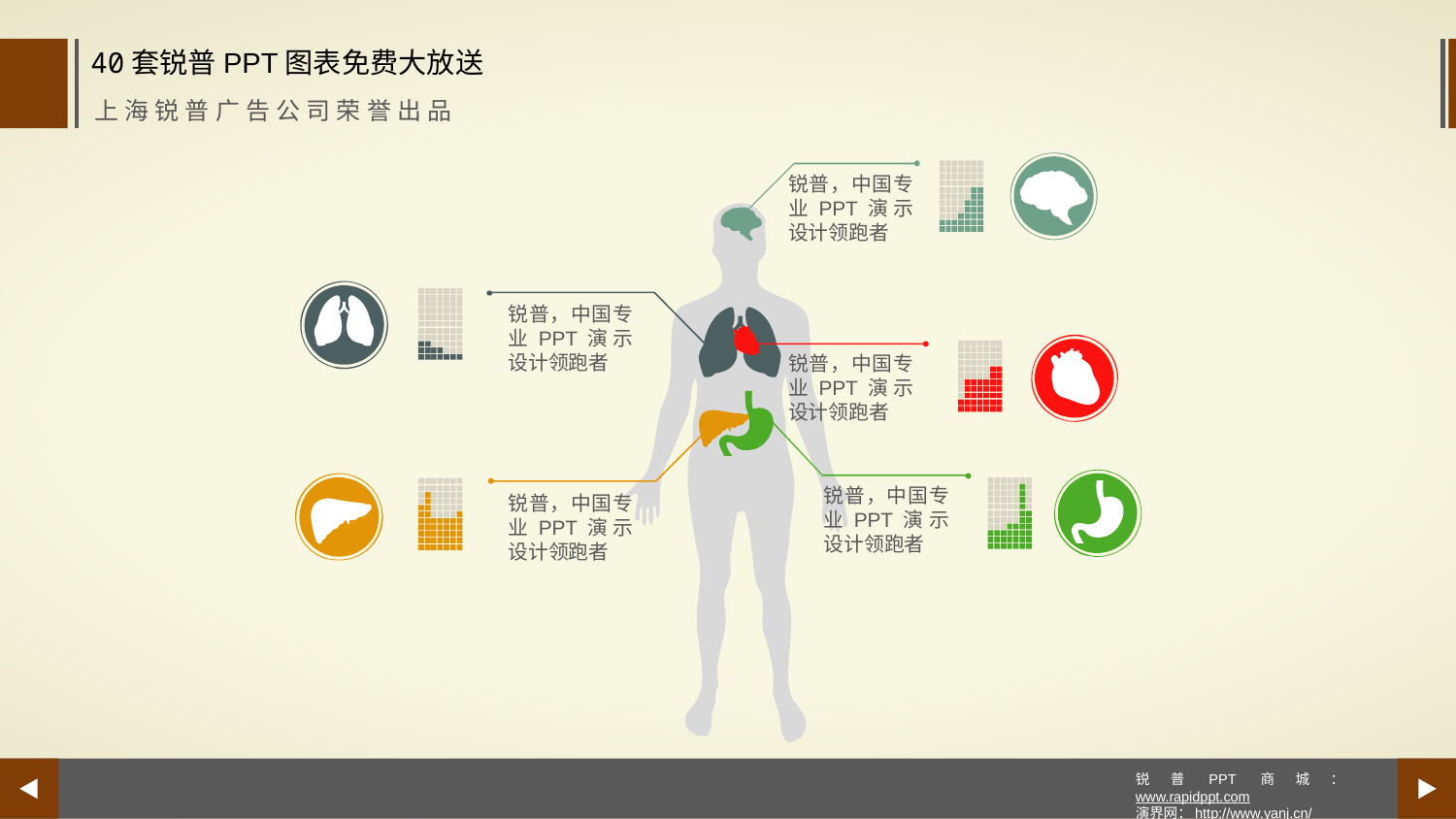

锐普，中国专业PPT演示设计领跑者

锐普，中国专业PPT演示设计领跑者

锐普，中国专业PPT演示设计领跑者

锐普，中国专业PPT演示设计领跑者

锐普，中国专业PPT演示设计领跑者